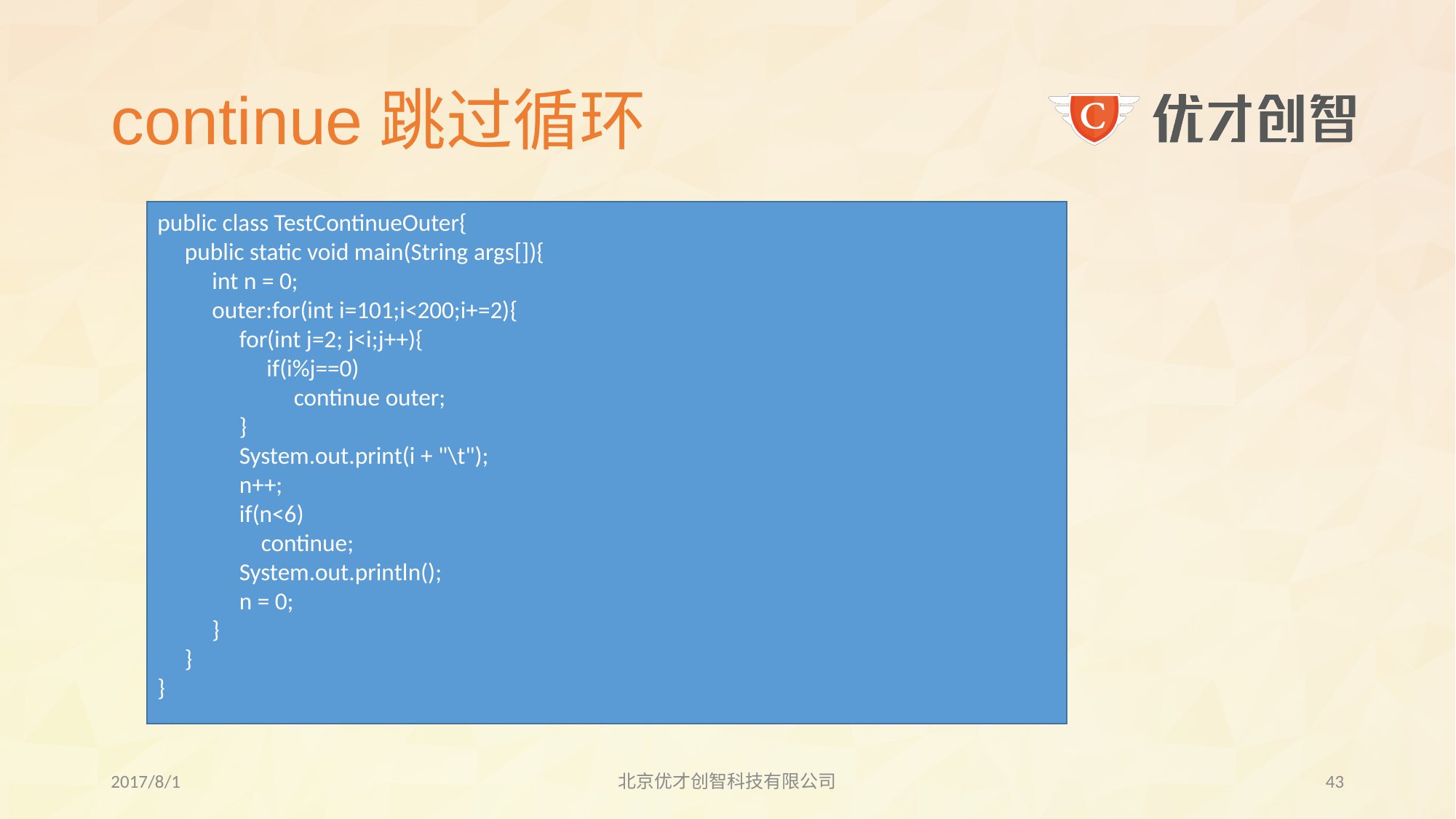

# continue跳过循环
public class TestContinueOuter{
     public static void main(String args[]){
          int n = 0;
          outer:for(int i=101;i<200;i+=2){
               for(int j=2; j<i;j++){
                    if(i%j==0)
                         continue outer;
               }
               System.out.print(i + "\t");
               n++;
               if(n<6)
                   continue;
               System.out.println();
               n = 0;
          }
     }
}
2017/8/1
北京优才创智科技有限公司
43